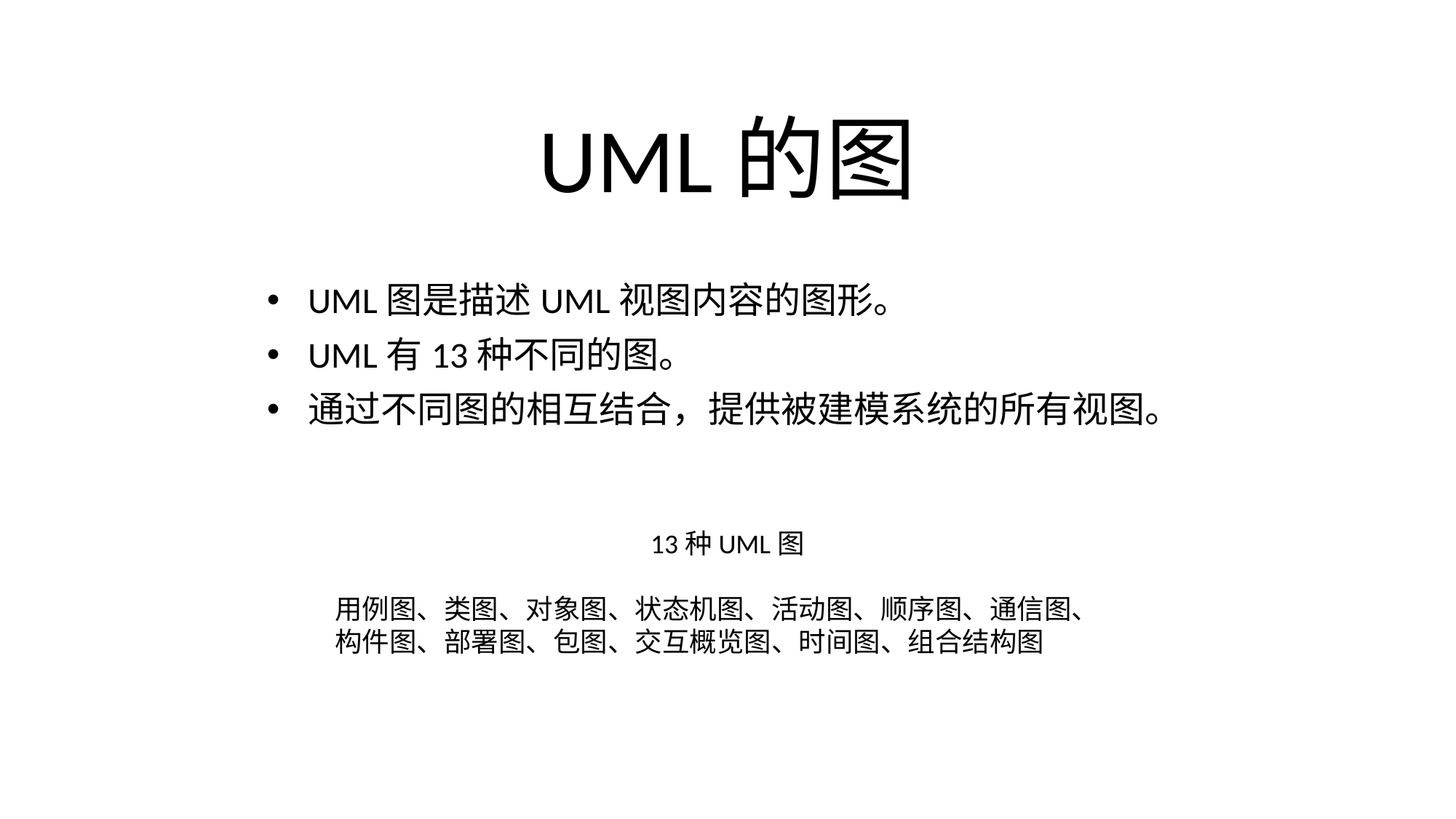

# UML的图
UML图是描述UML视图内容的图形。
UML有13种不同的图。
通过不同图的相互结合，提供被建模系统的所有视图。
13种UML图

用例图、类图、对象图、状态机图、活动图、顺序图、通信图、构件图、部署图、包图、交互概览图、时间图、组合结构图